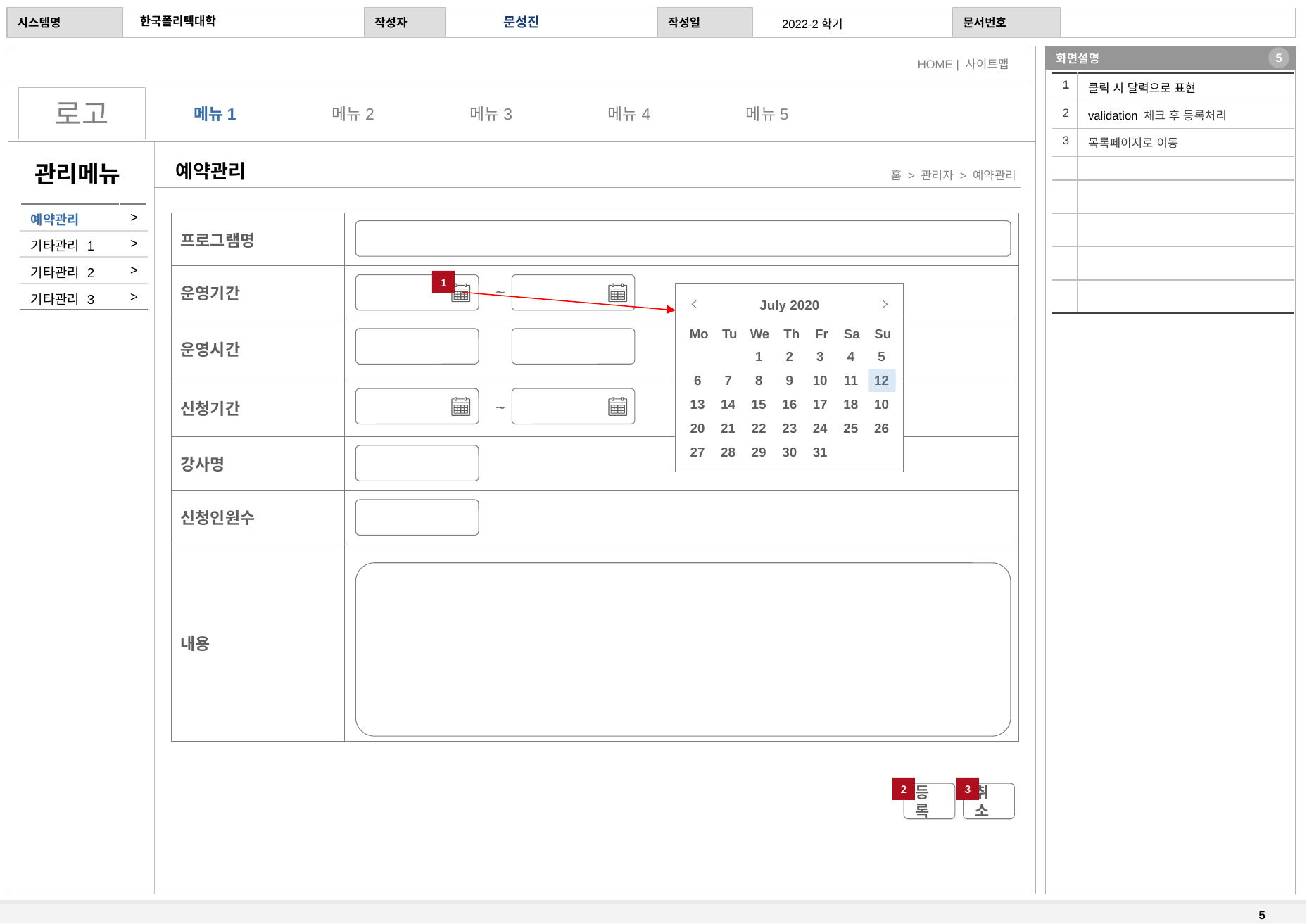

| 1 | 클릭 시 달력으로 표현 |
| --- | --- |
| 2 | validation 체크 후 등록처리 |
| 3 | 목록페이지로 이동 |
|  |  |
|  |  |
|  |  |
|  |  |
|  |  |
| 프로그램명 |  |
| --- | --- |
| 운영기간 | ~ |
| 운영시간 |  |
| 신청기간 | ~ |
| 강사명 |  |
| 신청인원수 |  |
| 내용 |  |

1

July 2020

Mo
Tu
We
Th
Fr
Sa
Su
1
2
3
4
5
6
7
8
9
10
11
12
13
14
15
16
17
18
10
20
21
22
23
24
25
26
27
28
29
30
31

2
3
등록
취소